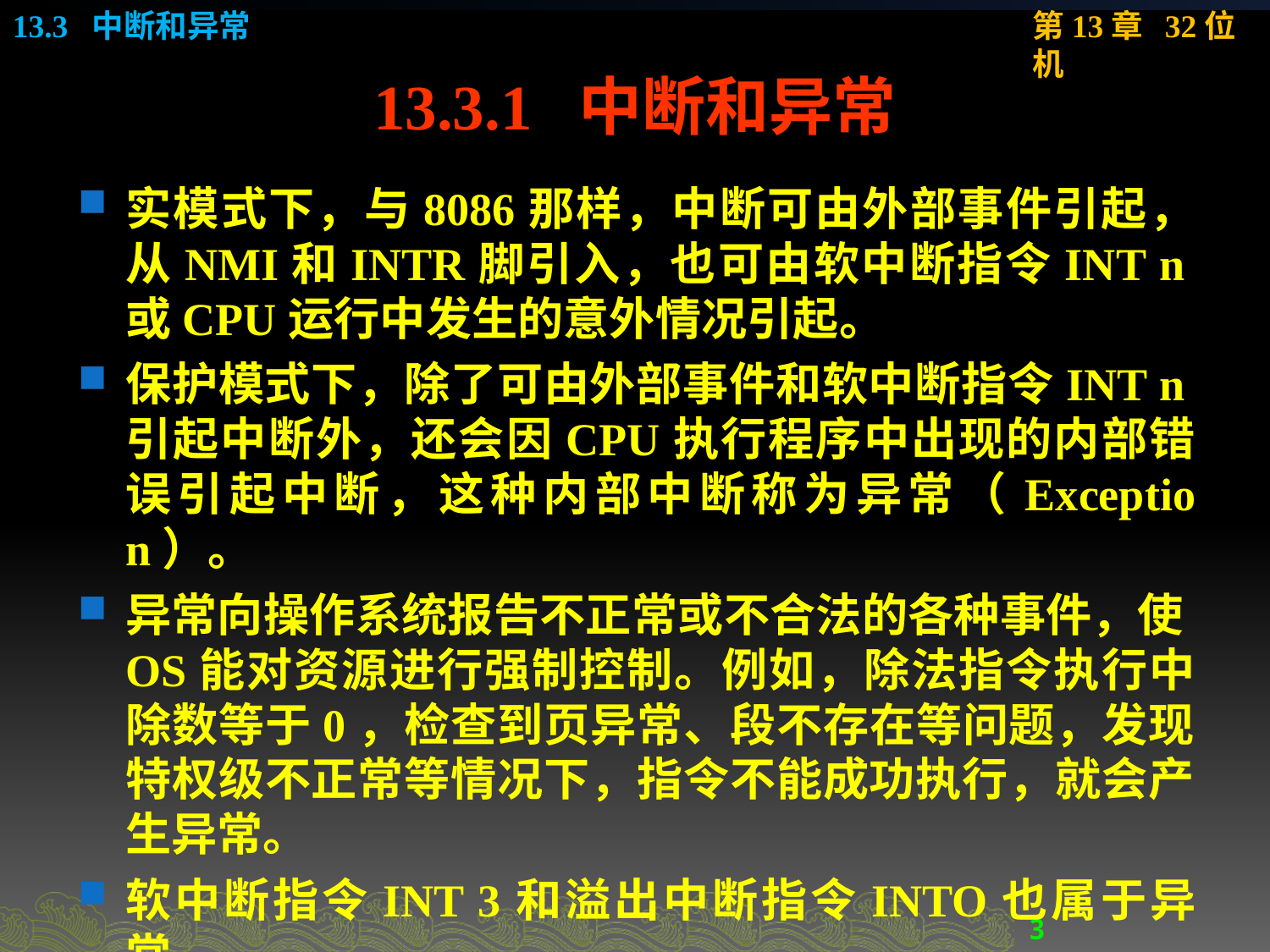

# 13.3.1  中断和异常
实模式下，与8086那样，中断可由外部事件引起，从NMI和INTR脚引入，也可由软中断指令INT n或CPU运行中发生的意外情况引起。
保护模式下，除了可由外部事件和软中断指令INT n引起中断外，还会因CPU执行程序中出现的内部错误引起中断，这种内部中断称为异常（Exception）。
异常向操作系统报告不正常或不合法的各种事件，使OS能对资源进行强制控制。例如，除法指令执行中除数等于0，检查到页异常、段不存在等问题，发现特权级不正常等情况下，指令不能成功执行，就会产生异常。
软中断指令INT 3和溢出中断指令INTO也属于异常。